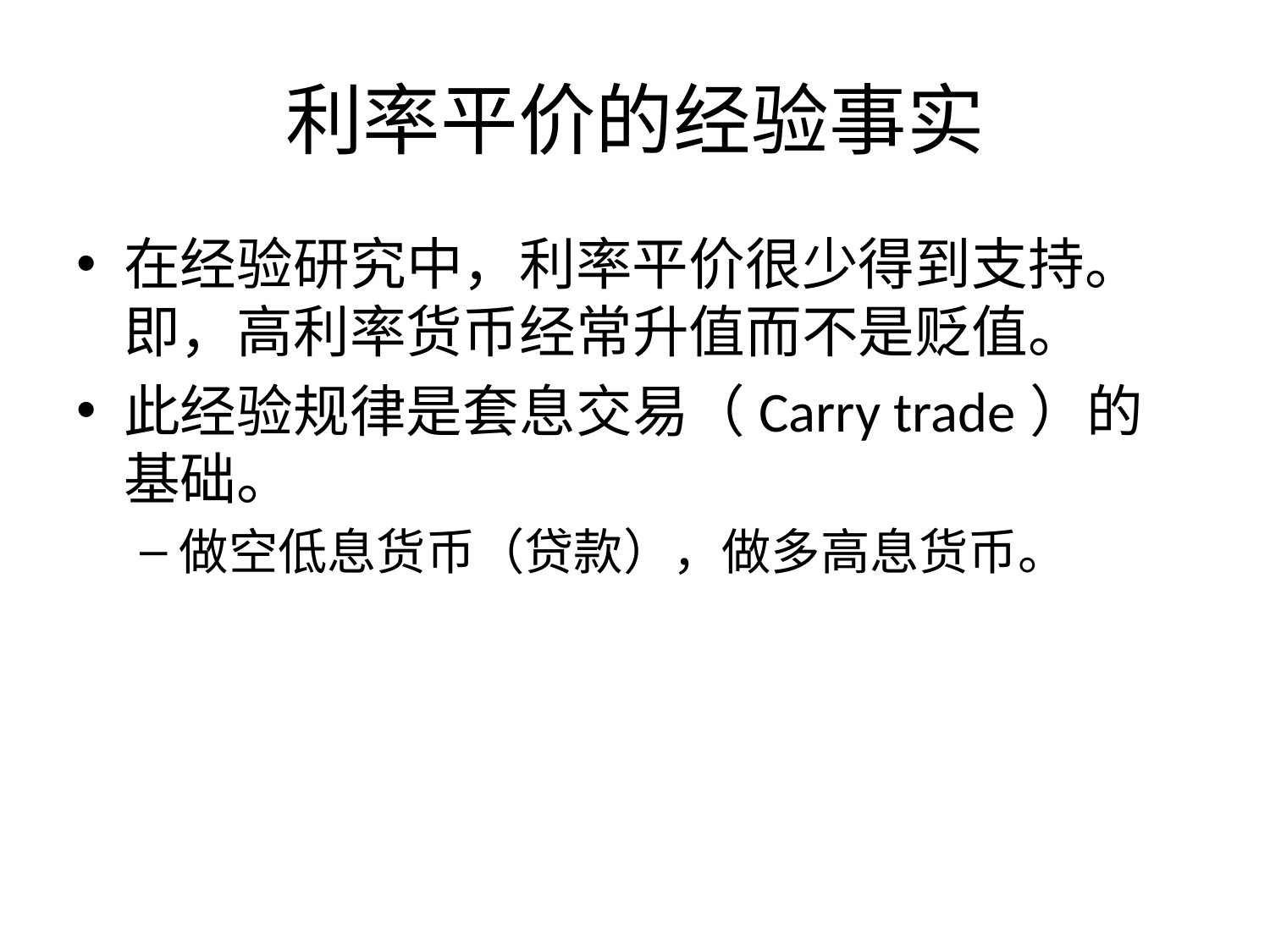

# 利率平价的经验事实
在经验研究中，利率平价很少得到支持。即，高利率货币经常升值而不是贬值。
此经验规律是套息交易（Carry trade）的基础。
做空低息货币（贷款），做多高息货币。